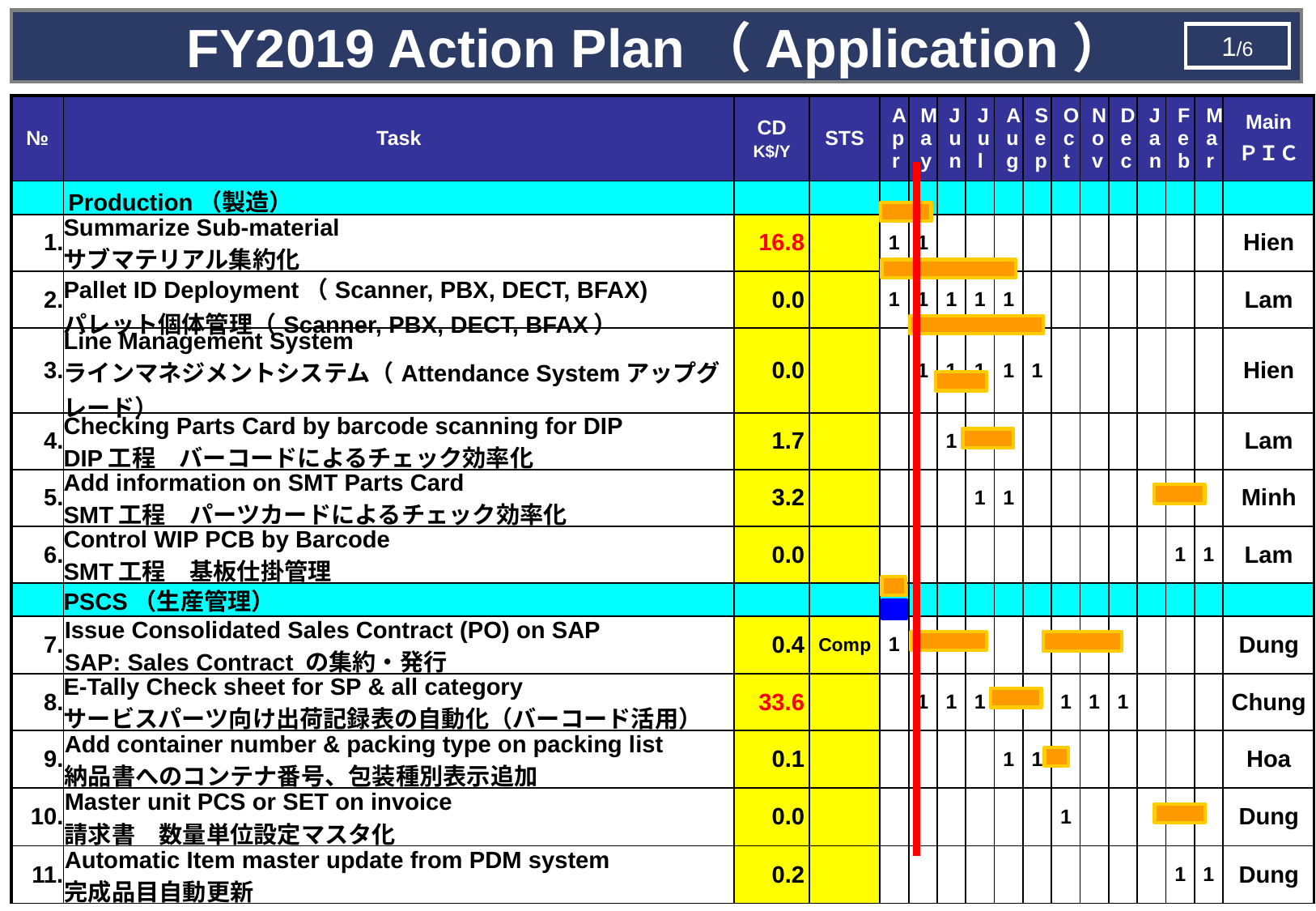

FY2019 Action Plan（Application）
1/6
| № | Task | CD K$/Y | STS | Apr | May | Jun | Jul | Aug | Sep | Oct | Nov | Dec | Jan | Feb | Mar | Main ＰＩＣ |
| --- | --- | --- | --- | --- | --- | --- | --- | --- | --- | --- | --- | --- | --- | --- | --- | --- |
|  | Production（製造） |  |  |  |  |  |  |  |  |  |  |  |  |  |  |  |
| 1. | Summarize Sub-material サブマテリアル集約化 | 16.8 |  | 1 | 1 |  |  |  |  |  |  |  |  |  |  | Hien |
| 2. | Pallet ID Deployment（Scanner, PBX, DECT, BFAX) パレット個体管理（Scanner, PBX, DECT, BFAX） | 0.0 |  | 1 | 1 | 1 | 1 | 1 |  |  |  |  |  |  |  | Lam |
| 3. | Line Management System ラインマネジメントシステム（Attendance Systemアップグレード） | 0.0 |  |  | 1 | 1 | 1 | 1 | 1 |  |  |  |  |  |  | Hien |
| 4. | Checking Parts Card by barcode scanning for DIP DIP工程　バーコードによるチェック効率化 | 1.7 |  |  |  | 1 | 1 |  |  |  |  |  |  |  |  | Lam |
| 5. | Add information on SMT Parts Card SMT工程　パーツカードによるチェック効率化 | 3.2 |  |  |  |  | 1 | 1 |  |  |  |  |  |  |  | Minh |
| 6. | Control WIP PCB by Barcode SMT工程　基板仕掛管理 | 0.0 |  |  |  |  |  |  |  |  |  |  |  | 1 | 1 | Lam |
|  | PSCS（生産管理） |  |  |  |  |  |  |  |  |  |  |  |  |  |  |  |
| 7. | Issue Consolidated Sales Contract (PO) on SAP SAP: Sales Contract の集約・発行 | 0.4 | Comp | 1 |  |  |  |  |  |  |  |  |  |  |  | Dung |
| 8. | E-Tally Check sheet for SP & all category サービスパーツ向け出荷記録表の自動化（バーコード活用） | 33.6 |  |  | 1 | 1 | 1 |  |  | 1 | 1 | 1 |  |  |  | Chung |
| 9. | Add container number & packing type on packing list 納品書へのコンテナ番号、包装種別表示追加 | 0.1 |  |  |  |  |  | 1 | 1 |  |  |  |  |  |  | Hoa |
| 10. | Master unit PCS or SET on invoice 請求書　数量単位設定マスタ化 | 0.0 |  |  |  |  |  |  |  | 1 |  |  |  |  |  | Dung |
| 11. | Automatic Item master update from PDM system 完成品目自動更新 | 0.2 |  |  |  |  |  |  |  |  |  |  |  | 1 | 1 | Dung |